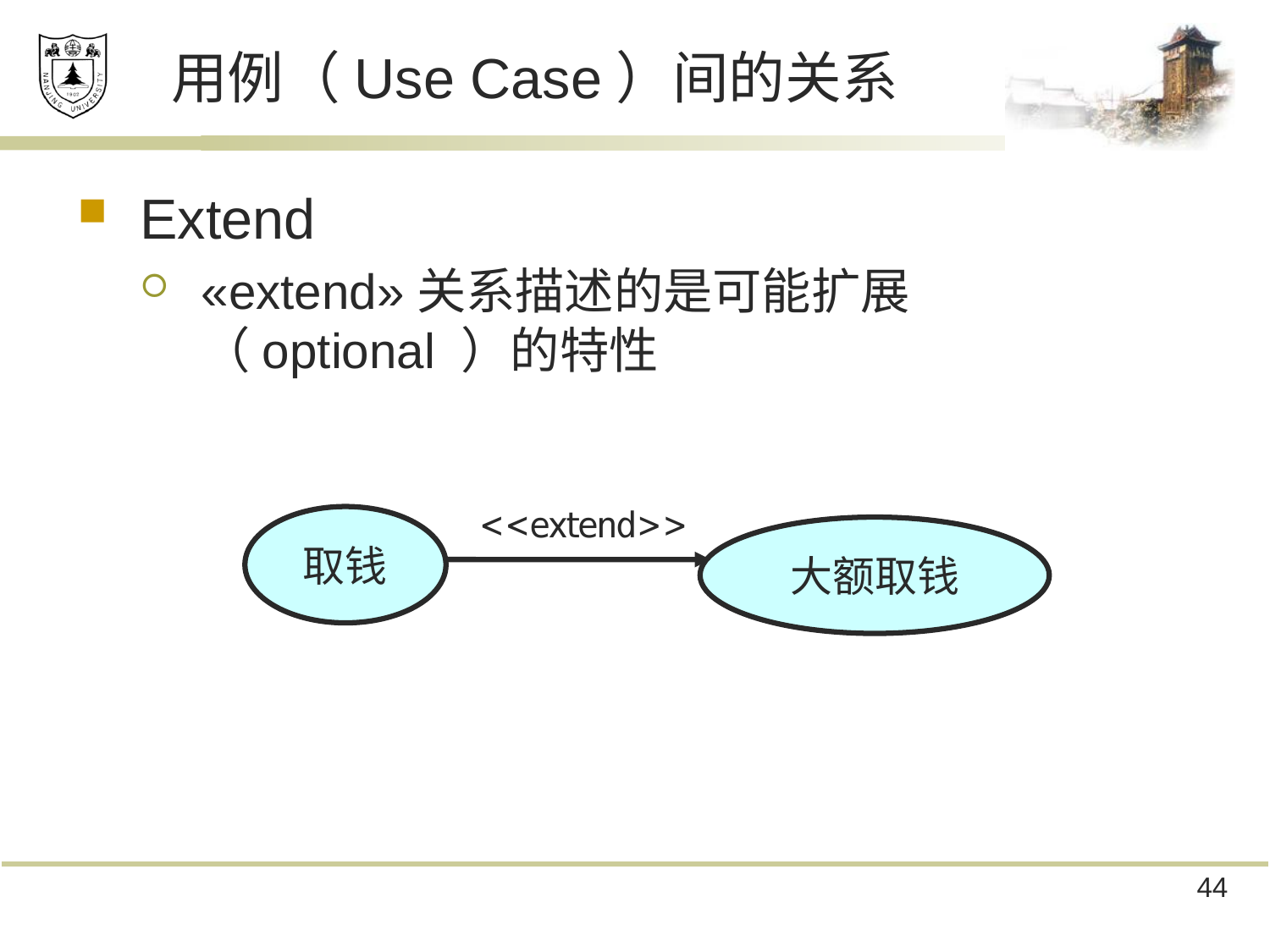

# 用例（Use Case）间的关系
Extend
«extend»关系描述的是可能扩展（optional ）的特性
<<extend>>
取钱
大额取钱

44